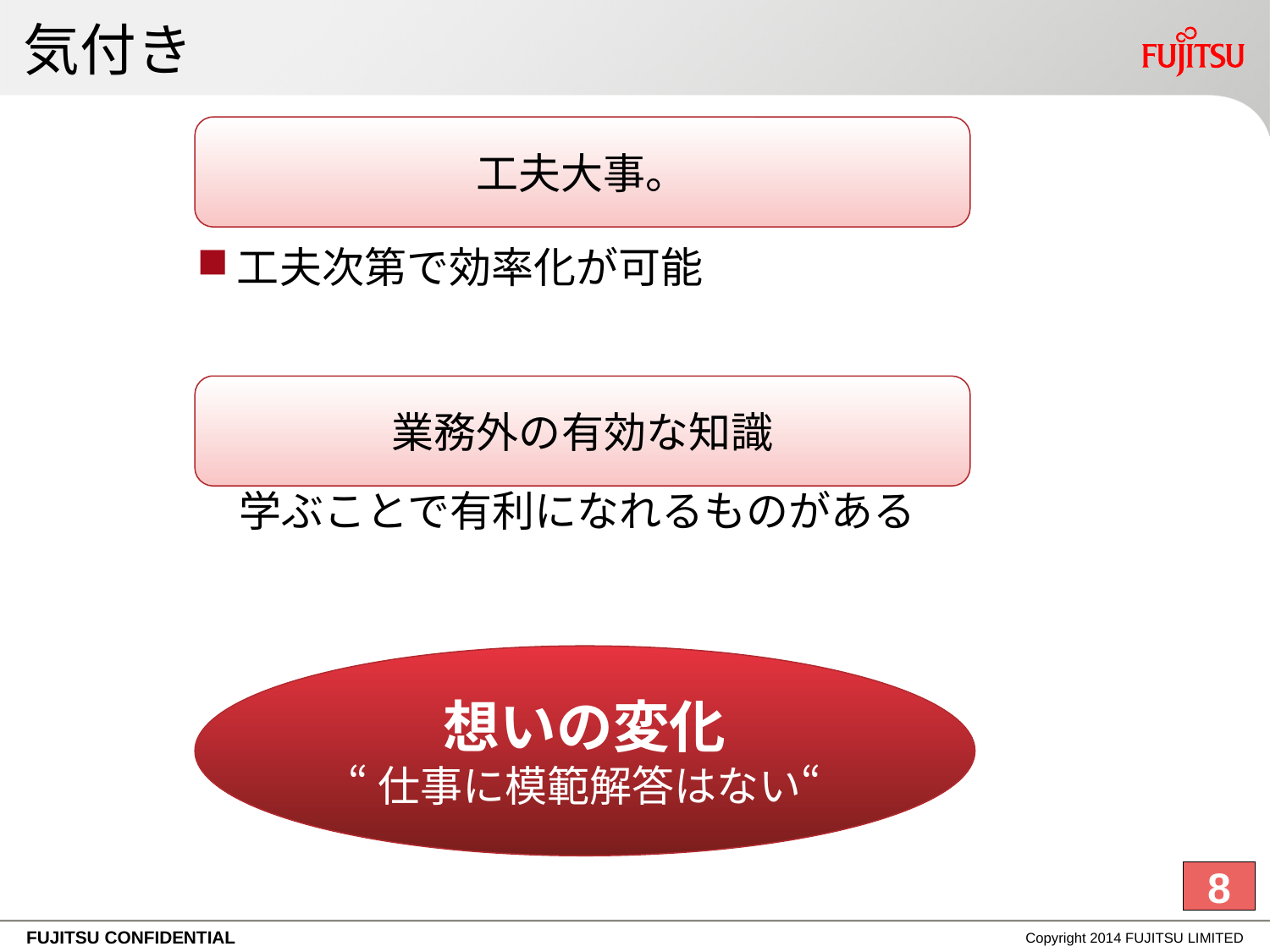

# 気付き
工夫大事。
工夫次第で効率化が可能

業務とは直接かかわりのない技術でも、
　学ぶことで有利になれるものがある
業務外の有効な知識
想いの変化
“仕事に模範解答はない“
8
Copyright 2014 FUJITSU LIMITED